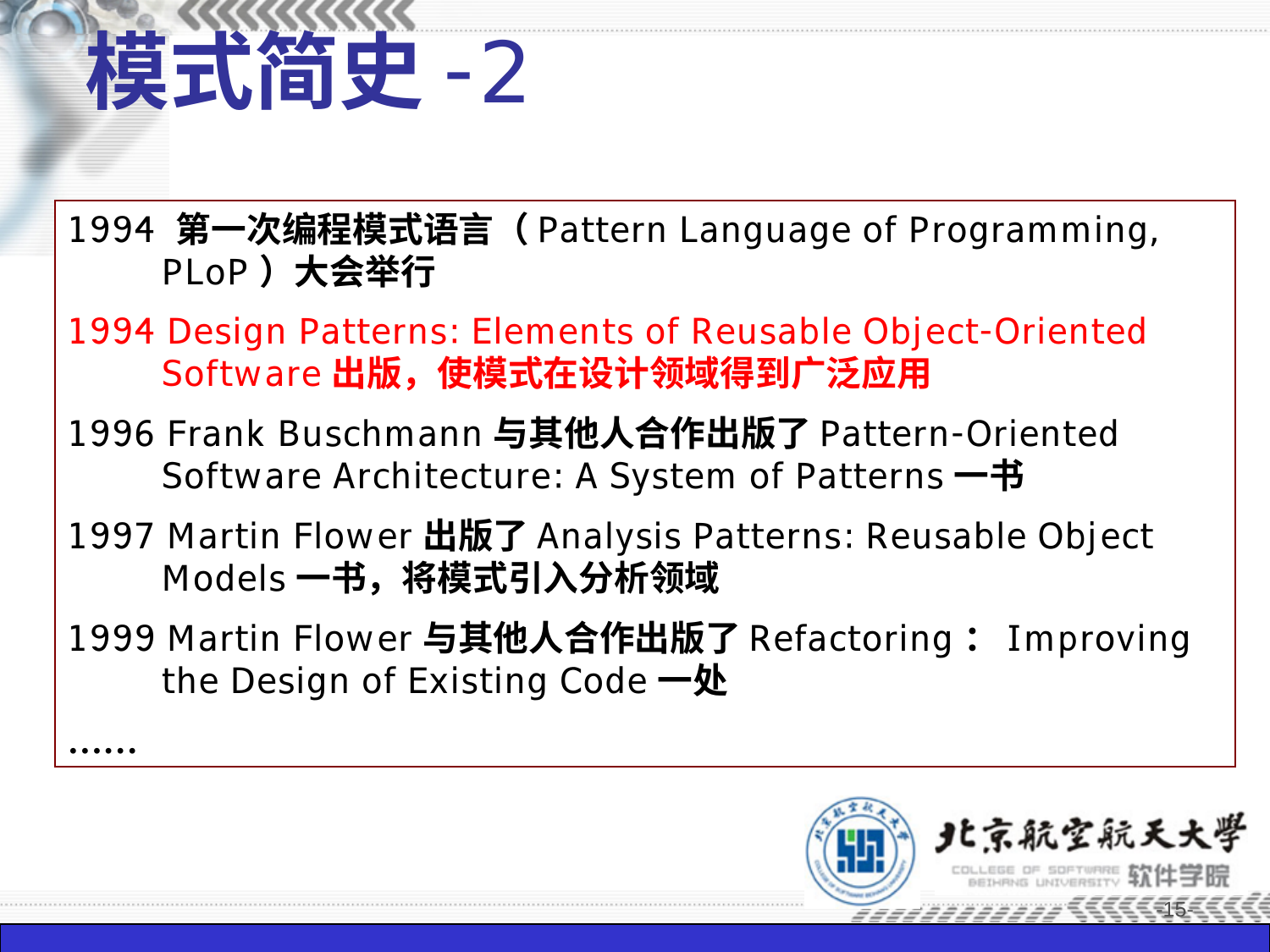

# 模式简史-2
1994 第一次编程模式语言（Pattern Language of Programming, PLoP）大会举行
1994 Design Patterns: Elements of Reusable Object-Oriented Software出版，使模式在设计领域得到广泛应用
1996 Frank Buschmann与其他人合作出版了Pattern-Oriented Software Architecture: A System of Patterns一书
1997 Martin Flower出版了Analysis Patterns: Reusable Object Models一书，将模式引入分析领域
1999 Martin Flower与其他人合作出版了Refactoring：Improving the Design of Existing Code一处
……
-15-